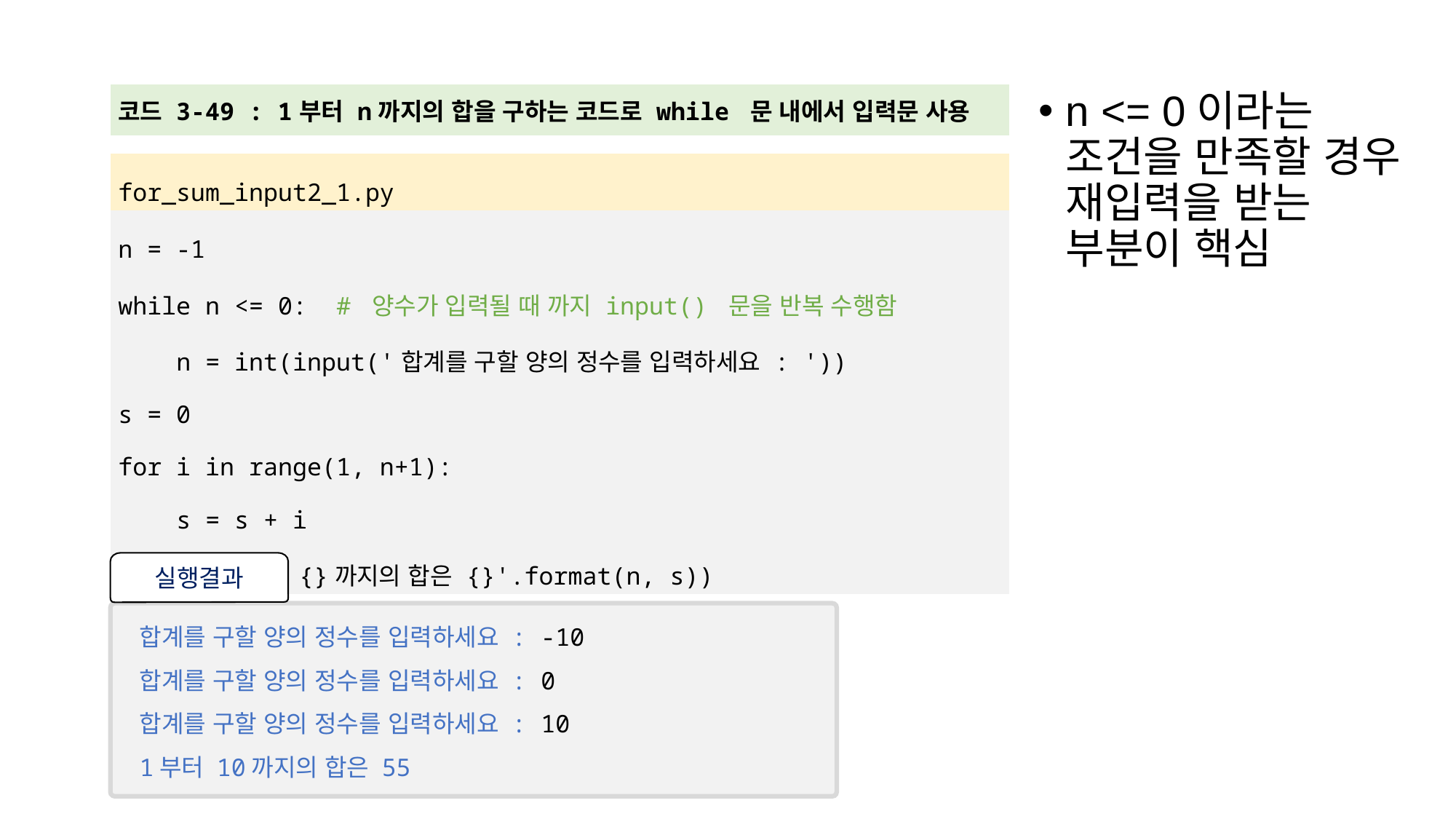

| 코드 3-49 : 1부터 n까지의 합을 구하는 코드로 while 문 내에서 입력문 사용 |
| --- |
|  |
| for\_sum\_input2\_1.py |
| n = -1 while n <= 0: # 양수가 입력될 때 까지 input() 문을 반복 수행함 n = int(input('합계를 구할 양의 정수를 입력하세요 : ')) s = 0 for i in range(1, n+1): s = s + i print('1부터 {}까지의 합은 {}'.format(n, s)) |
n <= 0이라는
조건을 만족할 경우 재입력을 받는
부분이 핵심
실행결과

합계를 구할 양의 정수를 입력하세요 : -10
합계를 구할 양의 정수를 입력하세요 : 0
합계를 구할 양의 정수를 입력하세요 : 10
1부터 10까지의 합은 55